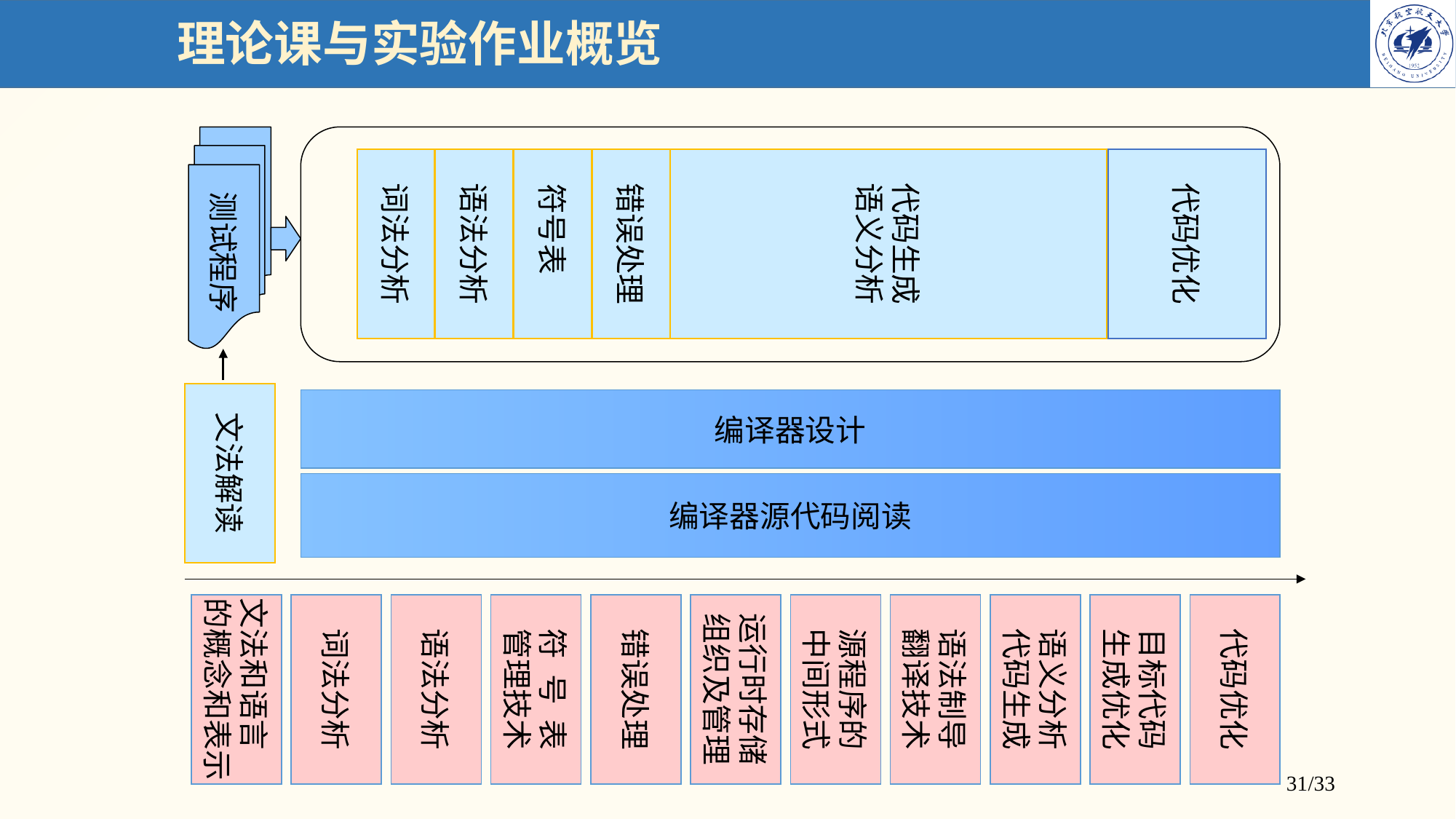

# 理论课与实验作业概览
测试程序

词法分析
语法分析
符号表
错误处理
代码生成
语义分析
代码优化

文法解读
编译器设计
编译器源代码阅读
文法和语言
的概念和表示
词法分析
语法分析
符号表
管理技术
错误处理
运行时存储
组织及管理
源程序的
中间形式
语法制导
翻译技术
语义分析
代码生成
目标代码
生成优化
代码优化